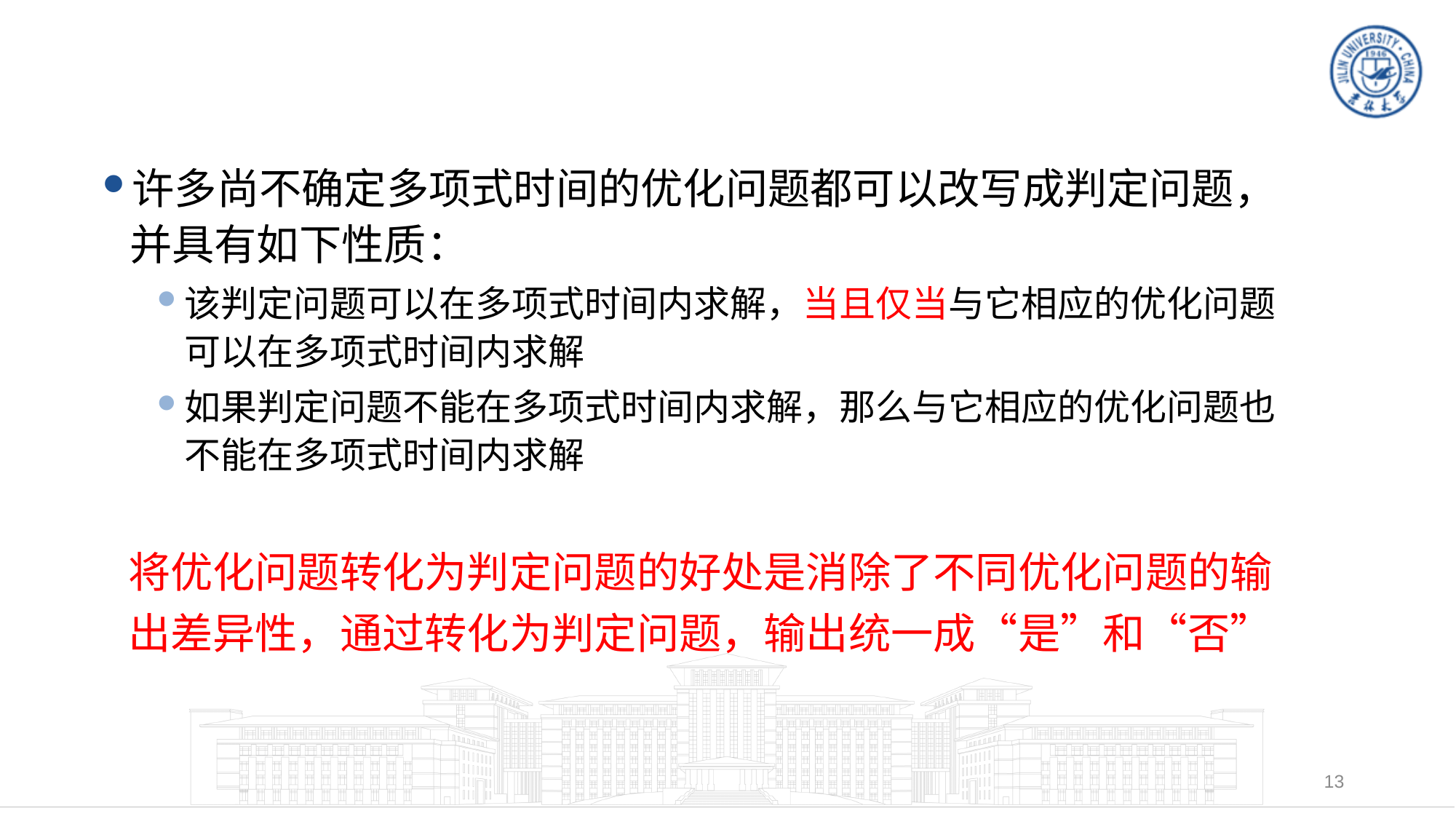

许多尚不确定多项式时间的优化问题都可以改写成判定问题，并具有如下性质：
该判定问题可以在多项式时间内求解，当且仅当与它相应的优化问题可以在多项式时间内求解
如果判定问题不能在多项式时间内求解，那么与它相应的优化问题也不能在多项式时间内求解

将优化问题转化为判定问题的好处是消除了不同优化问题的输出差异性，通过转化为判定问题，输出统一成“是”和“否”
13